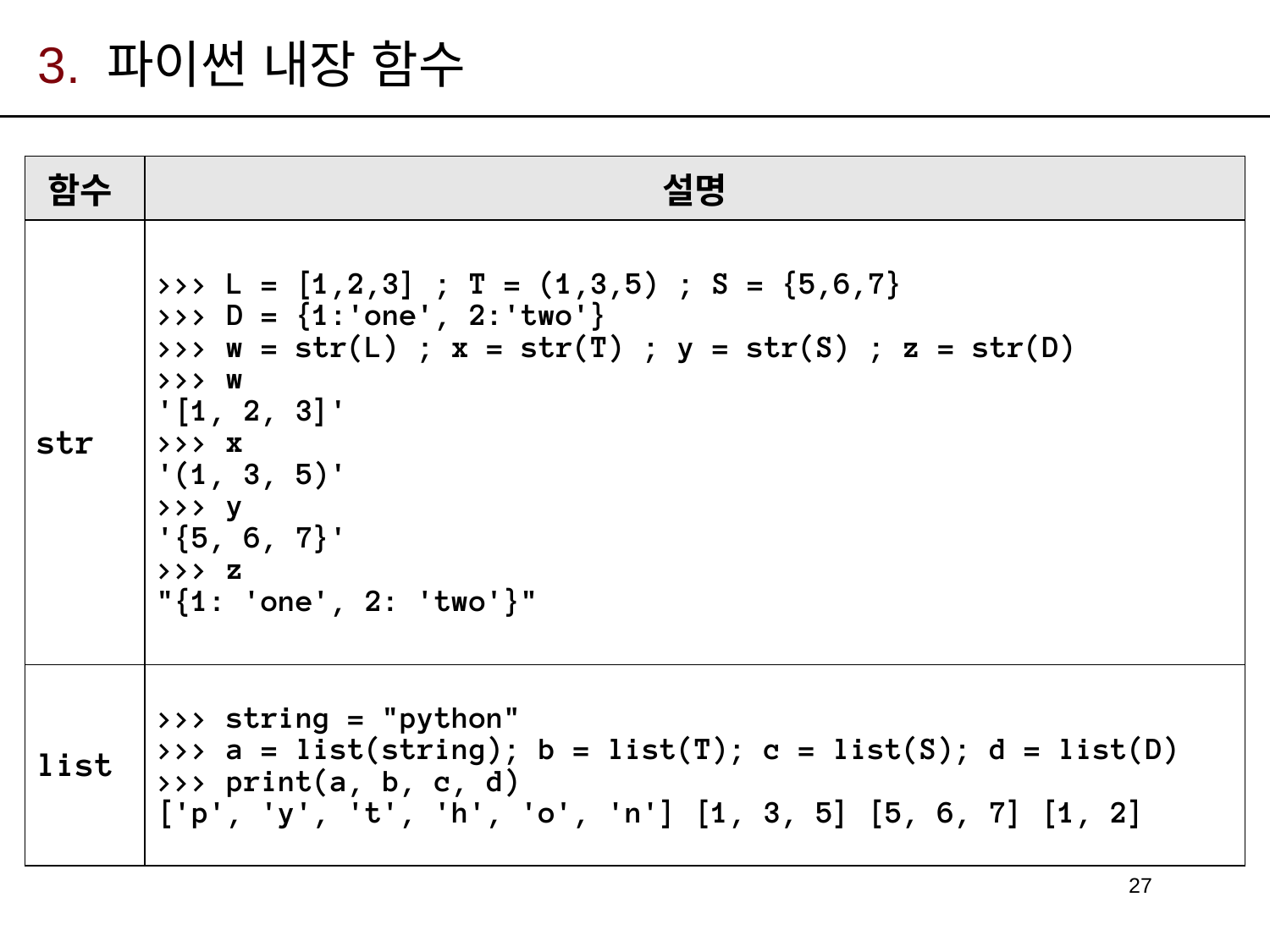

# 3. 파이썬 내장 함수
| 함수 | 설명 |
| --- | --- |
| str | >>> L = [1,2,3] ; T = (1,3,5) ; S = {5,6,7} >>> D = {1:'one', 2:'two'} >>> w = str(L) ; x = str(T) ; y = str(S) ; z = str(D) >>> w '[1, 2, 3]' >>> x '(1, 3, 5)' >>> y '{5, 6, 7}' >>> z "{1: 'one', 2: 'two'}" |
| list | >>> string = "python" >>> a = list(string); b = list(T); c = list(S); d = list(D) >>> print(a, b, c, d) ['p', 'y', 't', 'h', 'o', 'n'] [1, 3, 5] [5, 6, 7] [1, 2] |
27